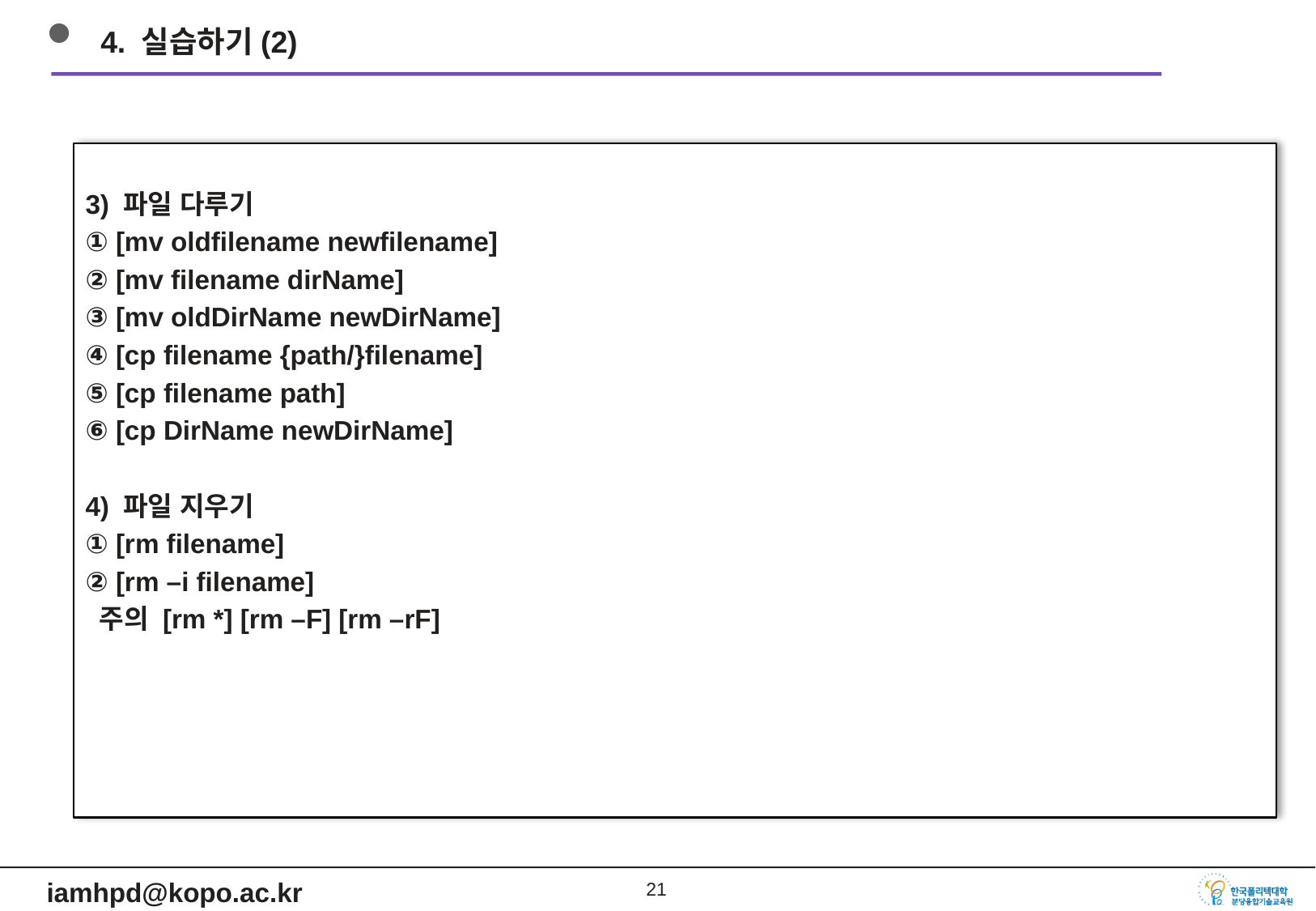

4. 실습하기(2)

3) 파일 다루기
① [mv oldfilename newfilename]
② [mv filename dirName]
③ [mv oldDirName newDirName]
④ [cp filename {path/}filename]
⑤ [cp filename path]
⑥ [cp DirName newDirName]

4) 파일 지우기
① [rm filename]
② [rm –i filename]
 주의 [rm *] [rm –F] [rm –rF]
21